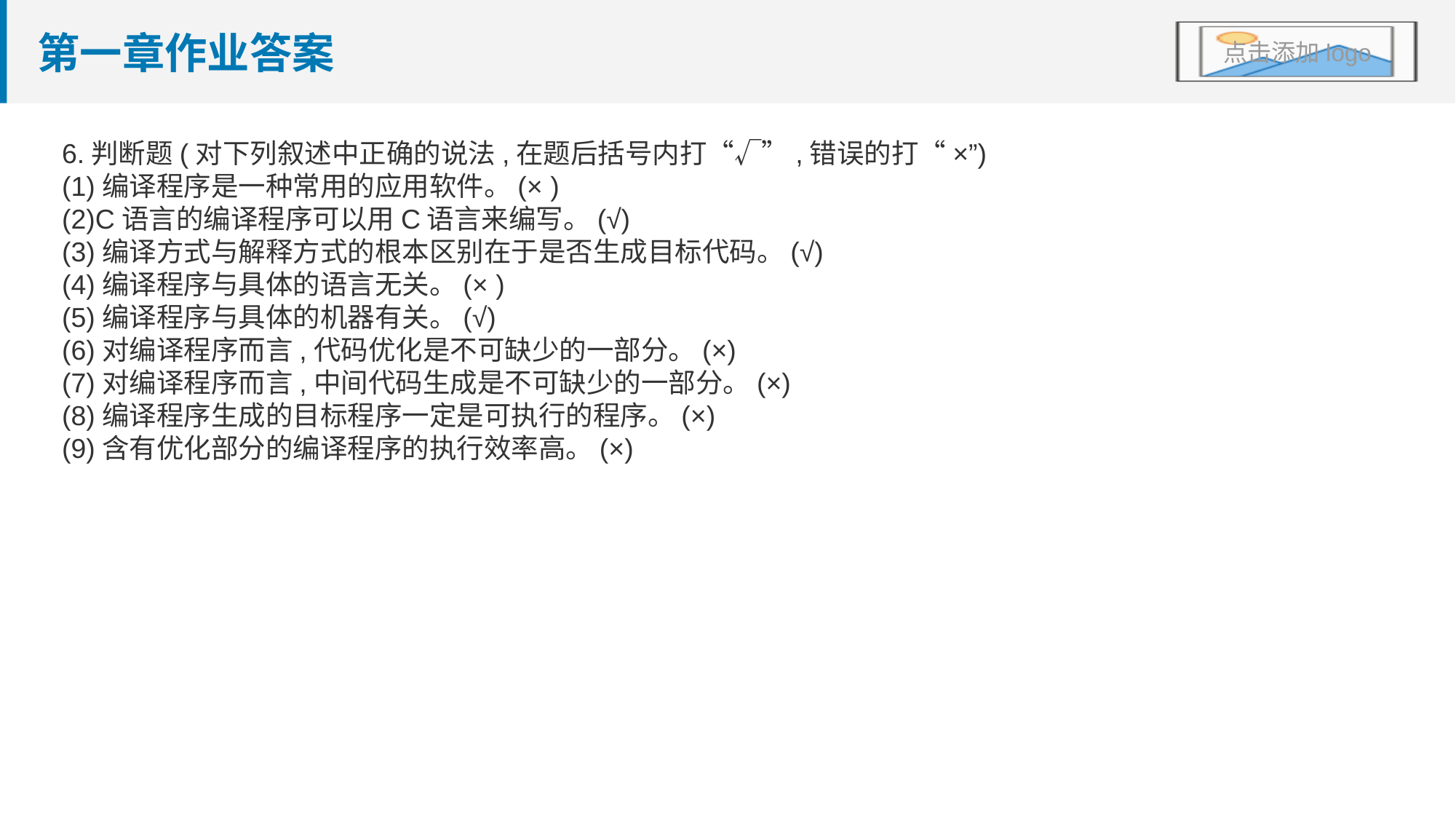

# 第一章作业答案

6.判断题(对下列叙述中正确的说法,在题后括号内打“√”,错误的打“×”)
(1)编译程序是一种常用的应用软件。(× )
(2)C语言的编译程序可以用C语言来编写。(√)
(3)编译方式与解释方式的根本区别在于是否生成目标代码。(√)
(4)编译程序与具体的语言无关。(× )
(5)编译程序与具体的机器有关。(√)
(6)对编译程序而言,代码优化是不可缺少的一部分。(×)
(7)对编译程序而言,中间代码生成是不可缺少的一部分。(×)
(8)编译程序生成的目标程序一定是可执行的程序。(×)
(9)含有优化部分的编译程序的执行效率高。(×)